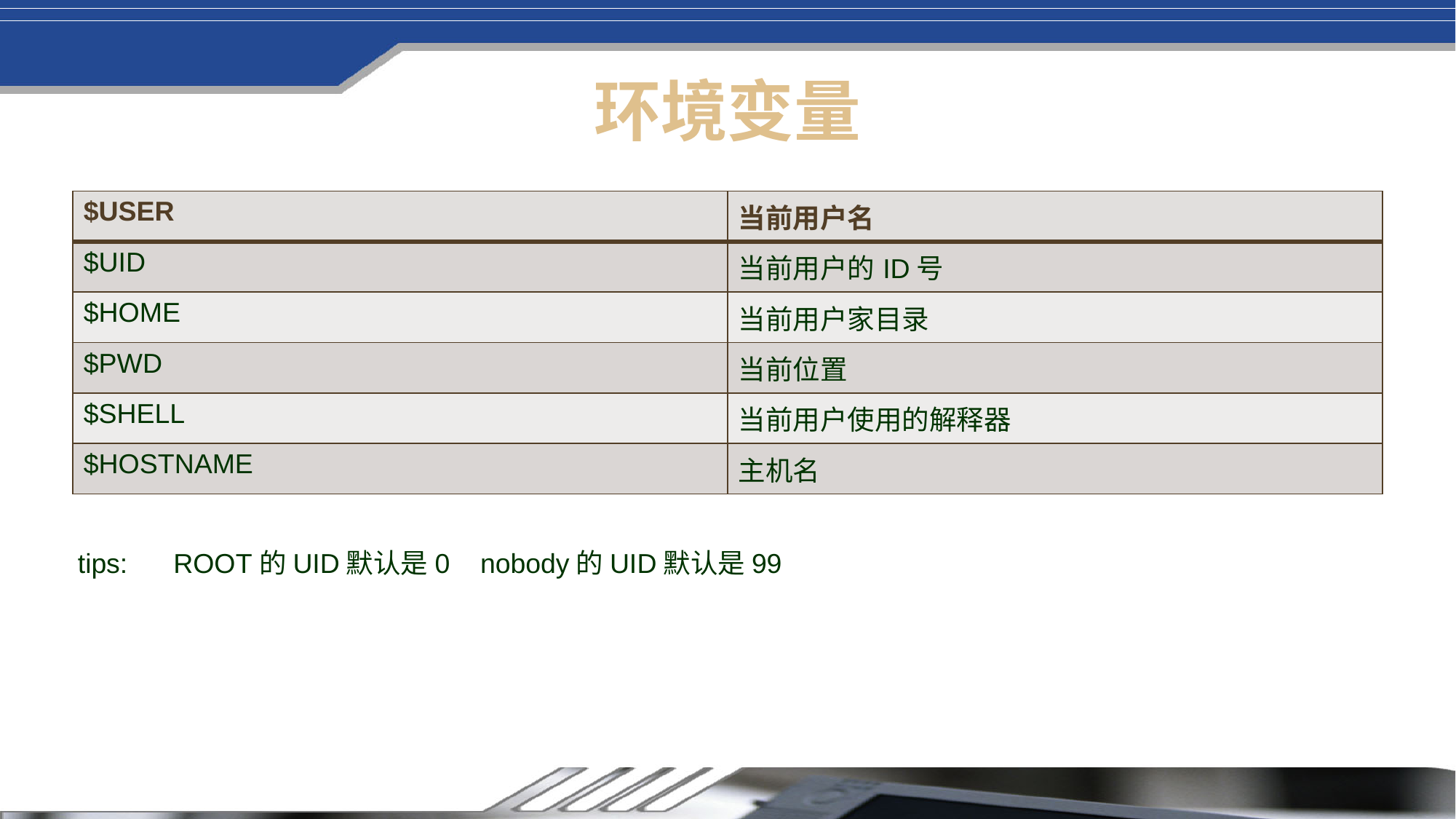

# 环境变量
| $USER | 当前用户名 |
| --- | --- |
| $UID | 当前用户的ID号 |
| $HOME | 当前用户家目录 |
| $PWD | 当前位置 |
| $SHELL | 当前用户使用的解释器 |
| $HOSTNAME | 主机名 |
tips:      ROOT的UID默认是0    nobody的UID默认是99